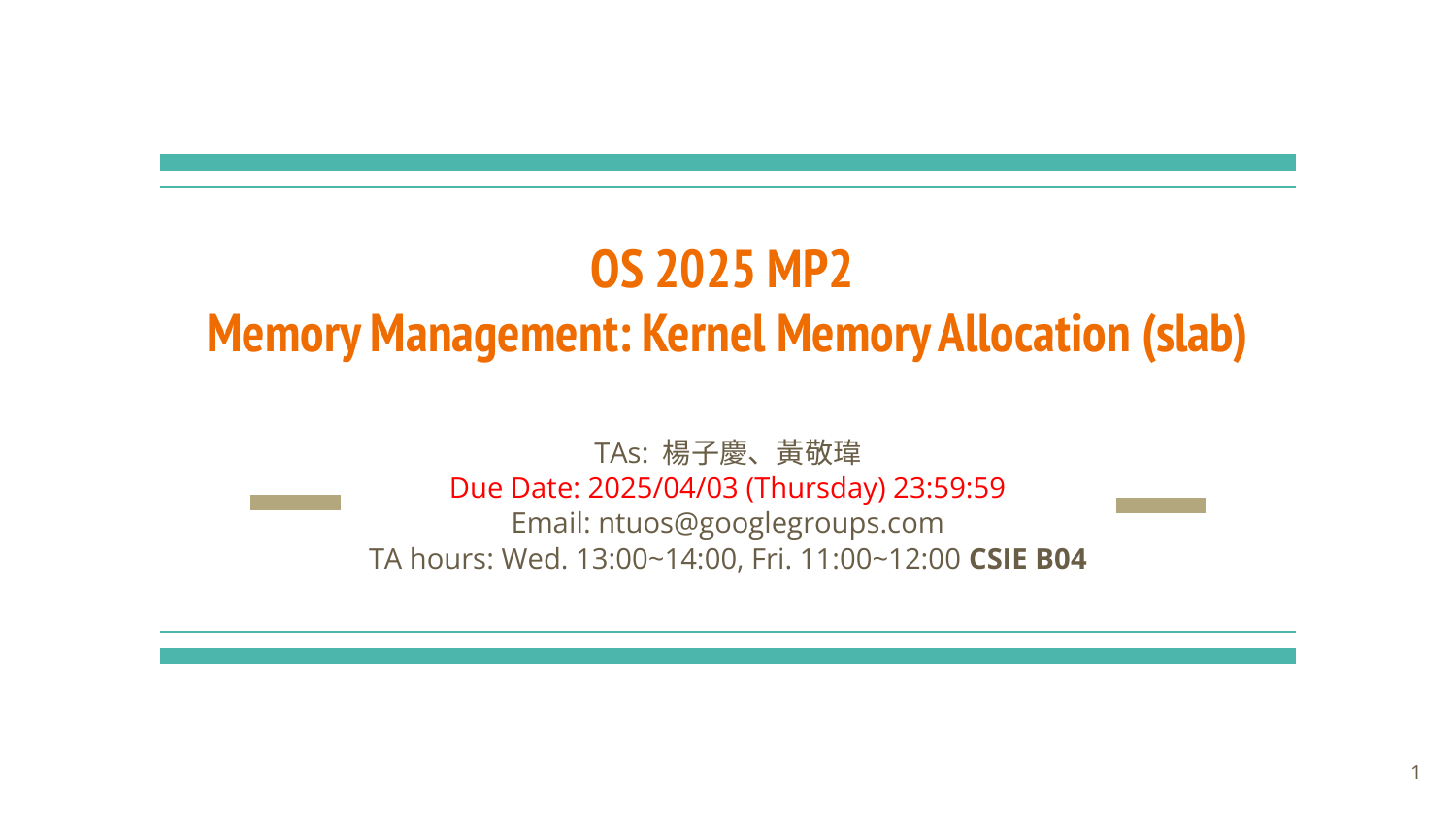

# OS 2025 MP2
Memory Management: Kernel Memory Allocation (slab)
TAs: 楊子慶、黃敬瑋
Due Date: 2025/04/03 (Thursday) 23:59:59
Email: ntuos@googlegroups.com
TA hours: Wed. 13:00~14:00, Fri. 11:00~12:00 CSIE B04
1